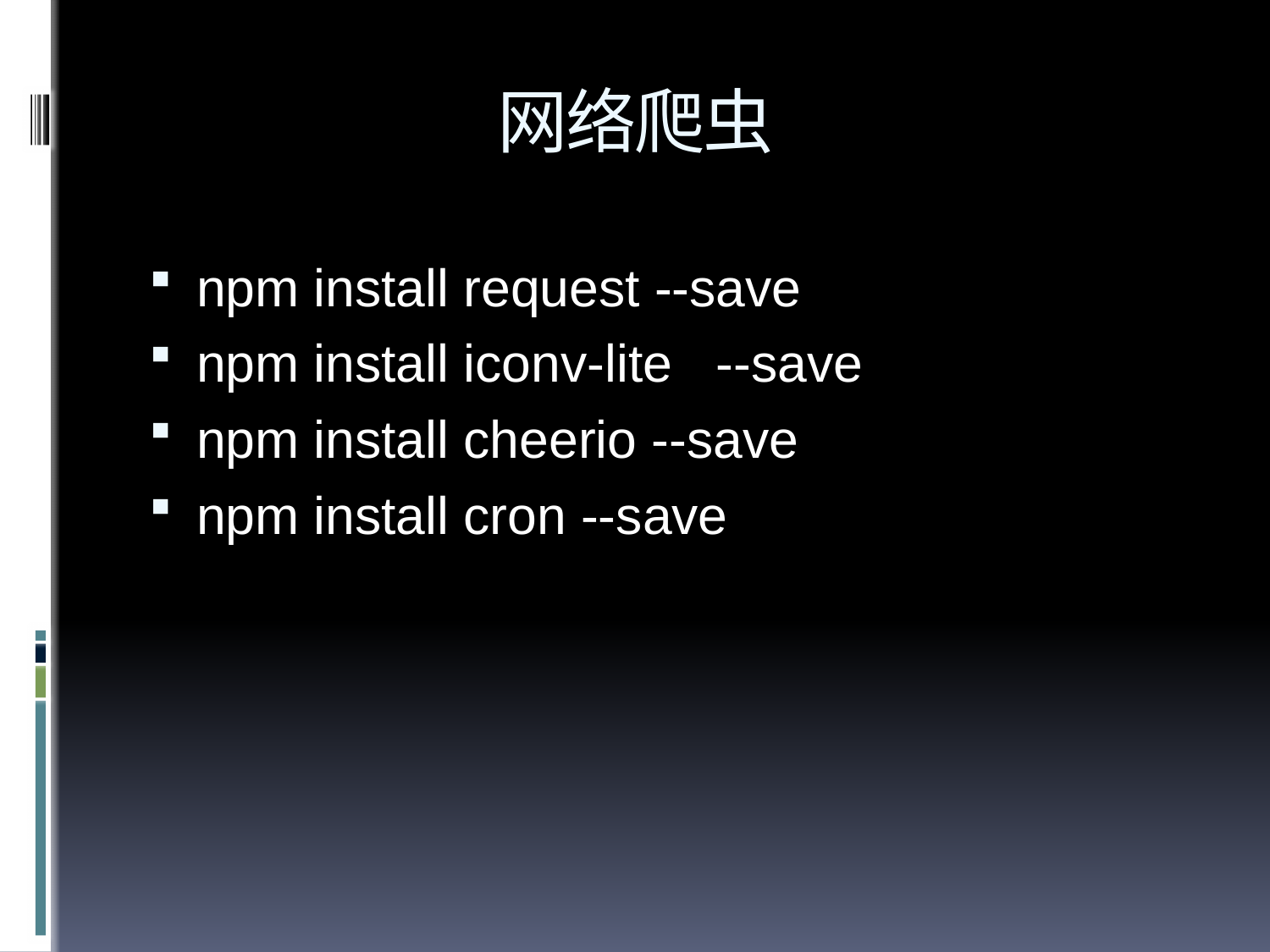

# 网络爬虫
npm install request --save
npm install iconv-lite   --save
npm install cheerio --save
npm install cron --save